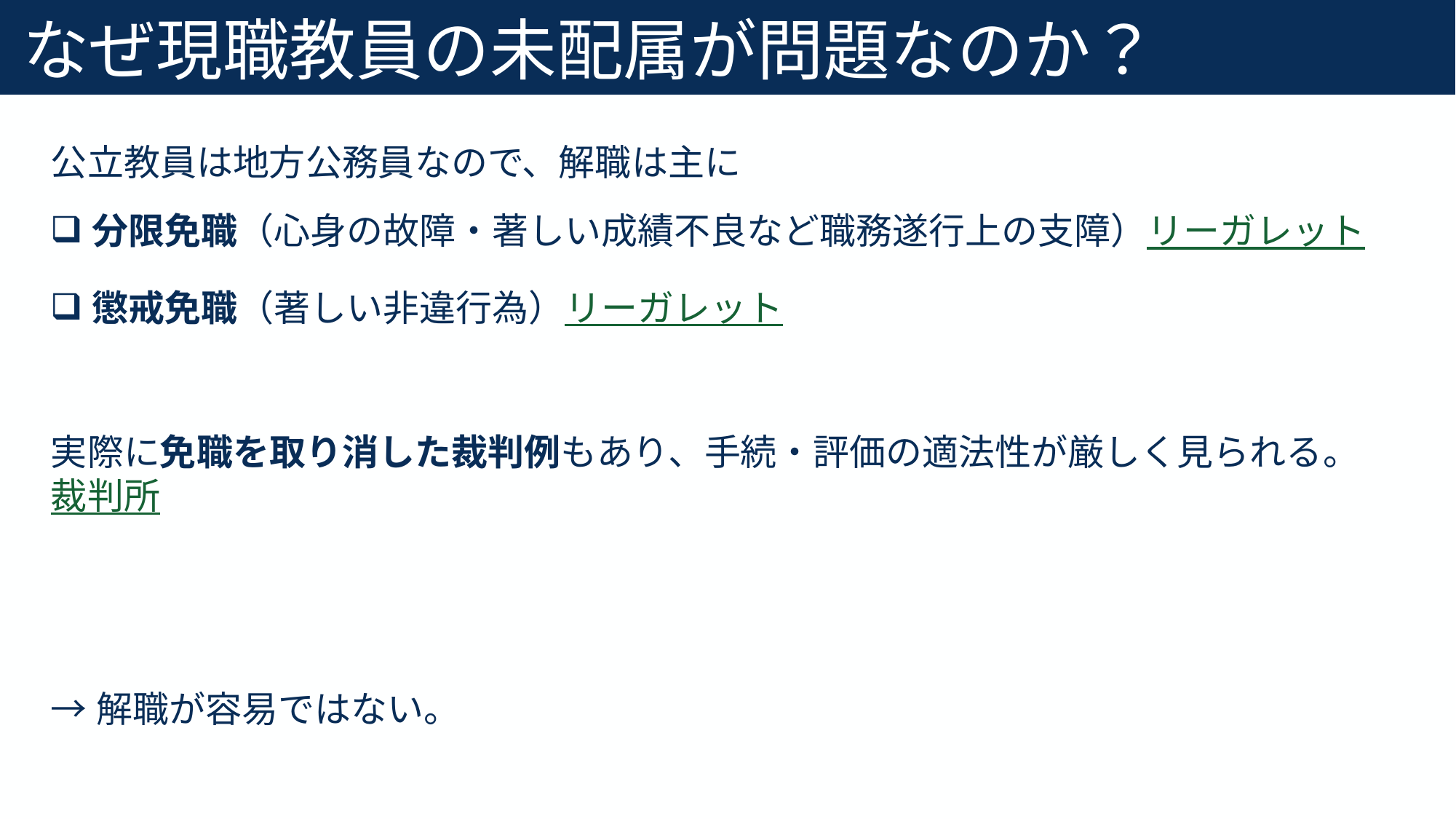

# なぜ現職教員の未配属が問題なのか？
29
公立教員は地方公務員なので、解職は主に
分限免職（心身の故障・著しい成績不良など職務遂行上の支障）リーガレット
懲戒免職（著しい非違行為）リーガレット

実際に免職を取り消した裁判例もあり、手続・評価の適法性が厳しく見られる。裁判所

→解職が容易ではない。